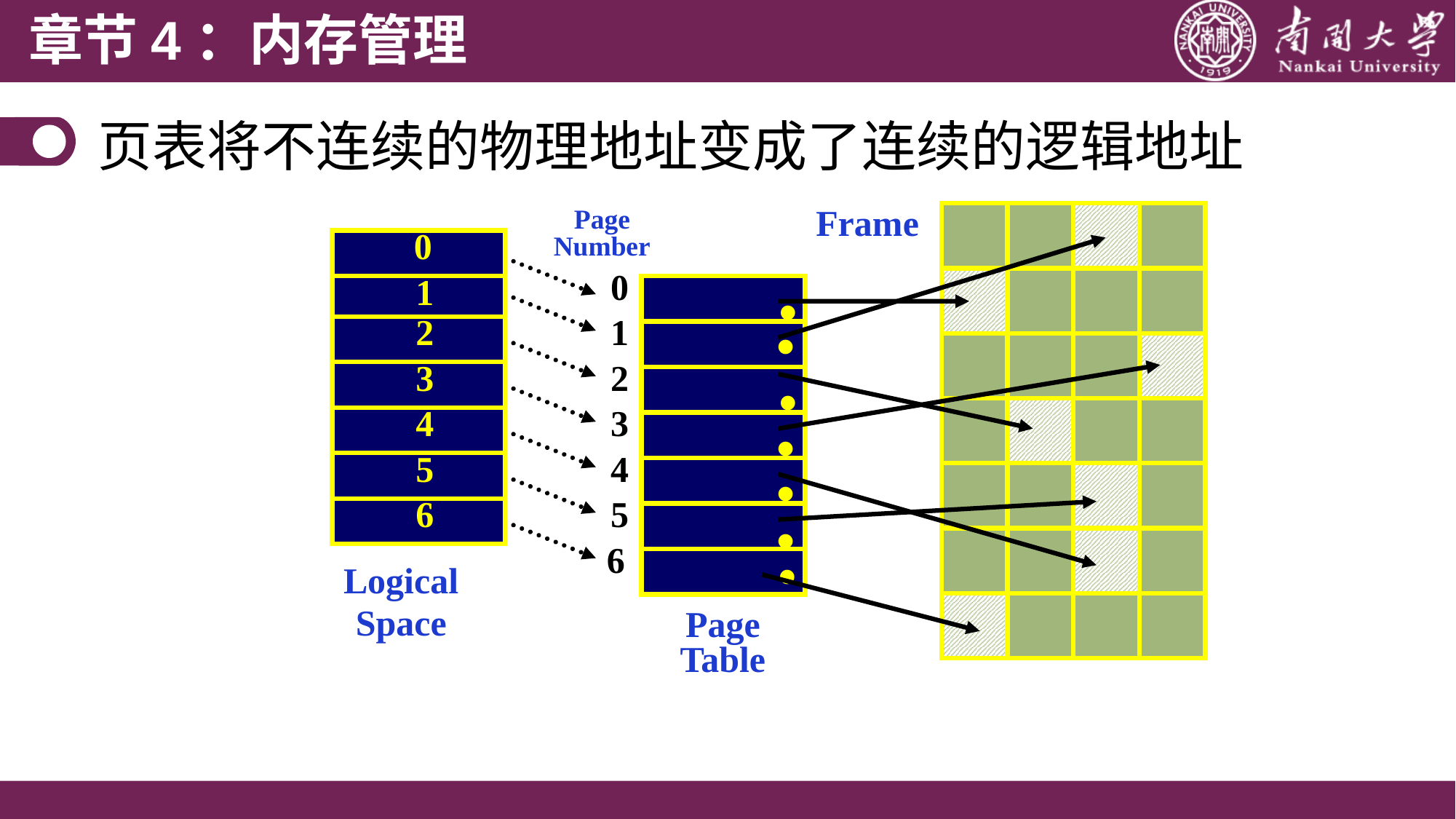

章节4：内存管理
页表将不连续的物理地址变成了连续的逻辑地址
Page Number
Frame

.
0
1
2
3
4
5
6

.

0

.
1

.
.
.
2

3

4

.
5

6

Logical
Space

Page Table
主存中页框（物理块）